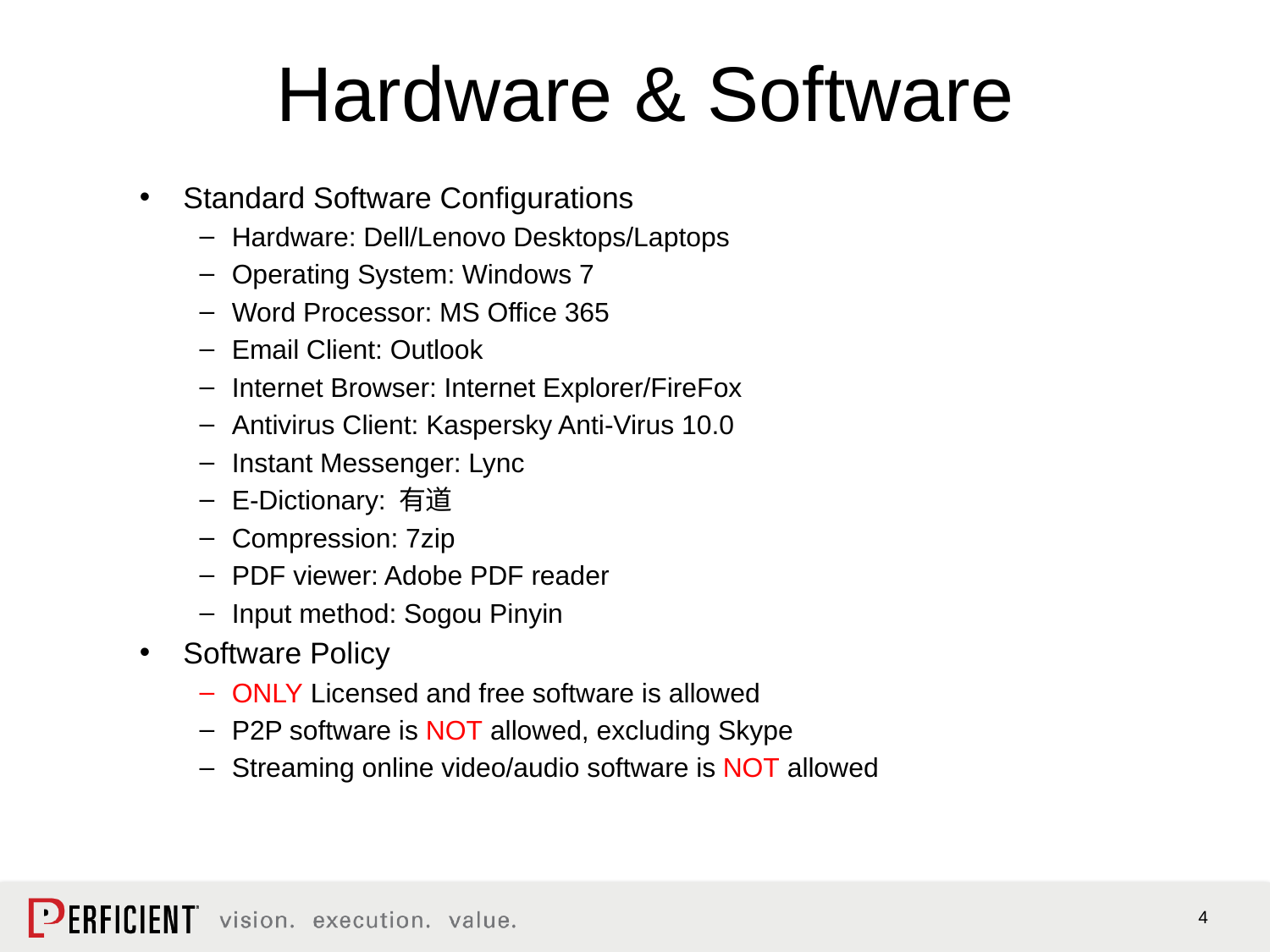

# Hardware & Software
Standard Software Configurations
Hardware: Dell/Lenovo Desktops/Laptops
Operating System: Windows 7
Word Processor: MS Office 365
Email Client: Outlook
Internet Browser: Internet Explorer/FireFox
Antivirus Client: Kaspersky Anti-Virus 10.0
Instant Messenger: Lync
E-Dictionary: 有道
Compression: 7zip
PDF viewer: Adobe PDF reader
Input method: Sogou Pinyin
Software Policy
ONLY Licensed and free software is allowed
P2P software is NOT allowed, excluding Skype
Streaming online video/audio software is NOT allowed